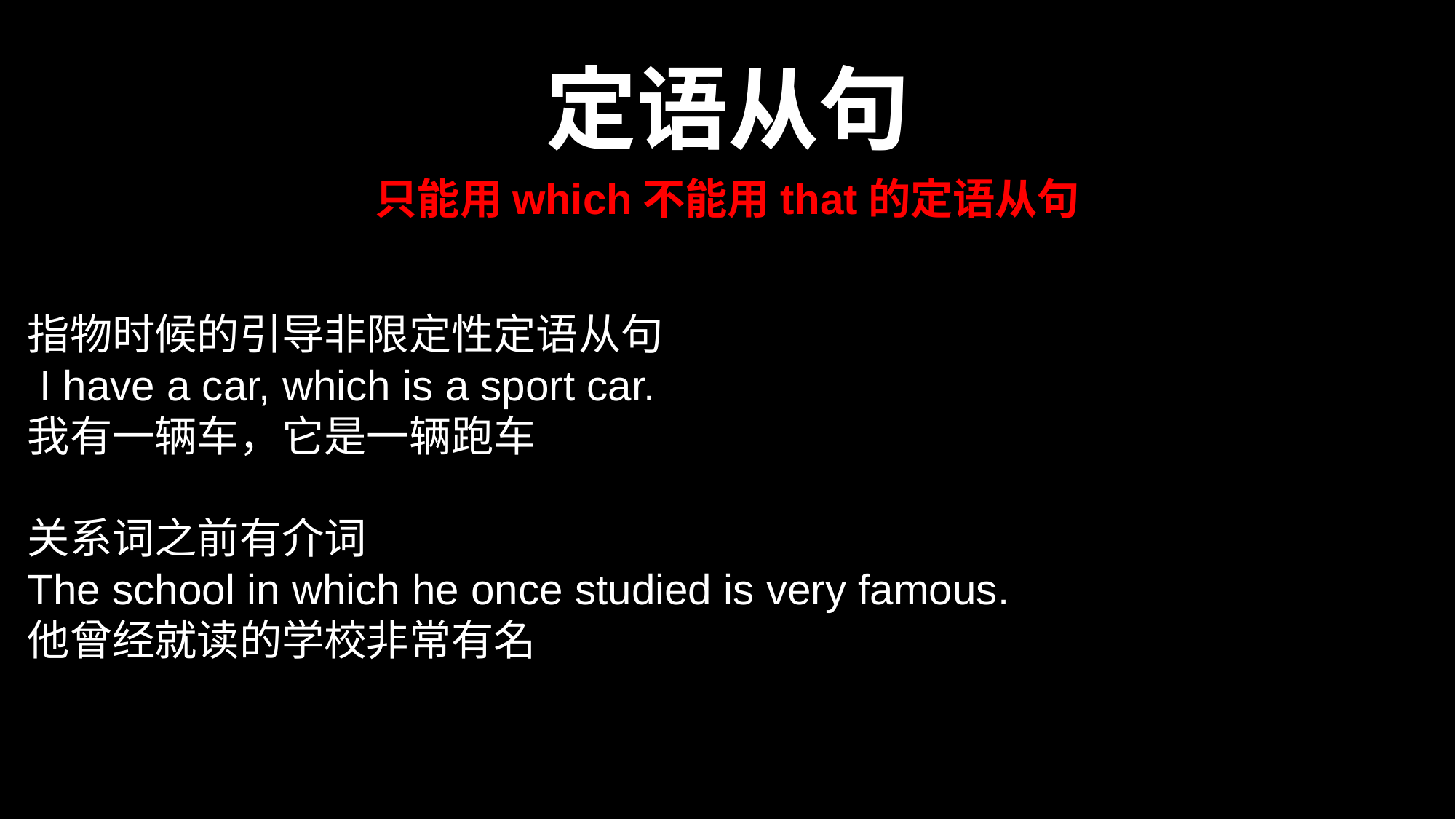

定语从句
只能用which不能用that的定语从句
指物时候的引导非限定性定语从句
 I have a car, which is a sport car.
我有一辆车，它是一辆跑车

关系词之前有介词
The school in which he once studied is very famous.
他曾经就读的学校非常有名